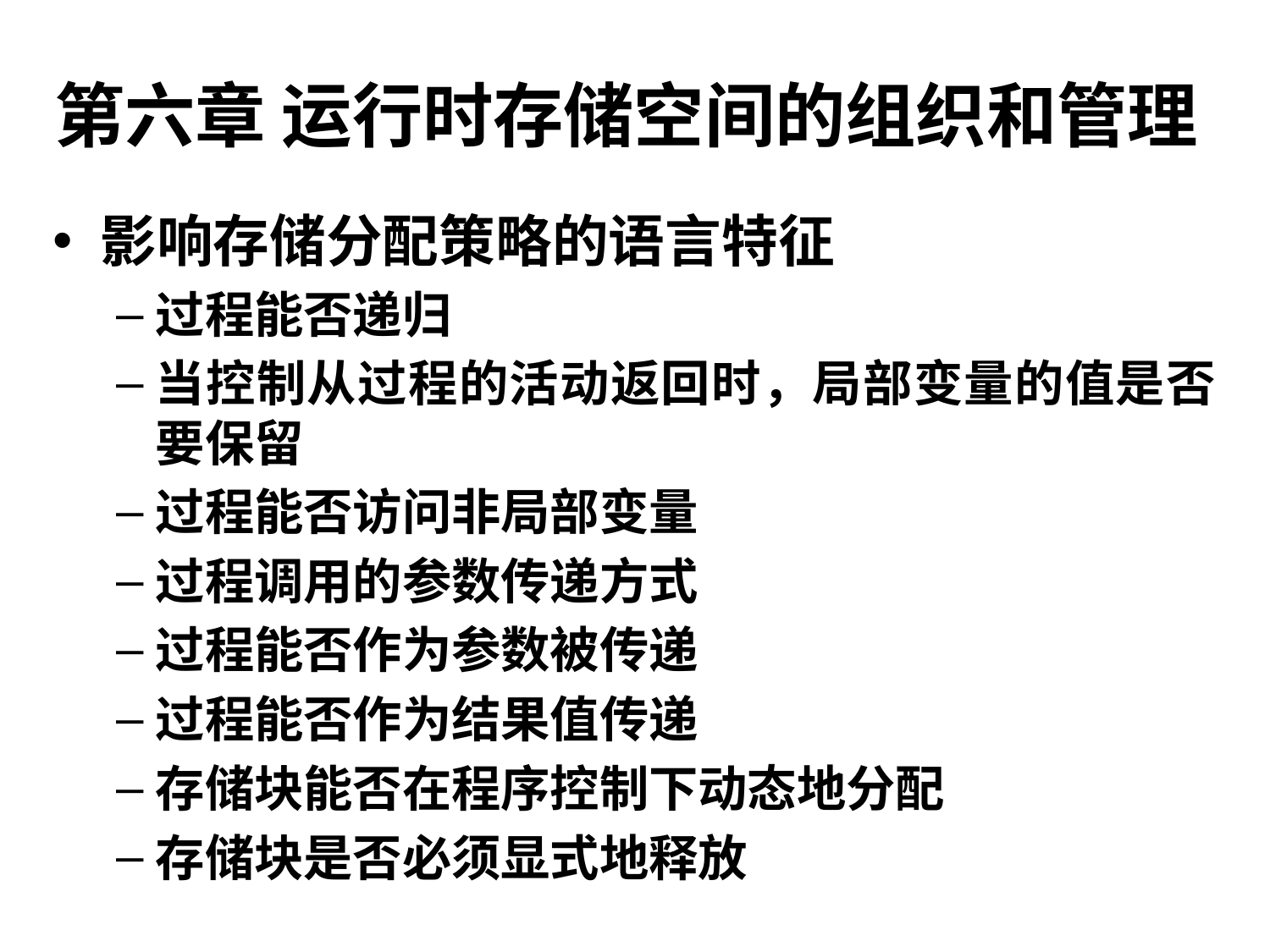

# 第六章 运行时存储空间的组织和管理
影响存储分配策略的语言特征
过程能否递归
当控制从过程的活动返回时，局部变量的值是否要保留
过程能否访问非局部变量
过程调用的参数传递方式
过程能否作为参数被传递
过程能否作为结果值传递
存储块能否在程序控制下动态地分配
存储块是否必须显式地释放